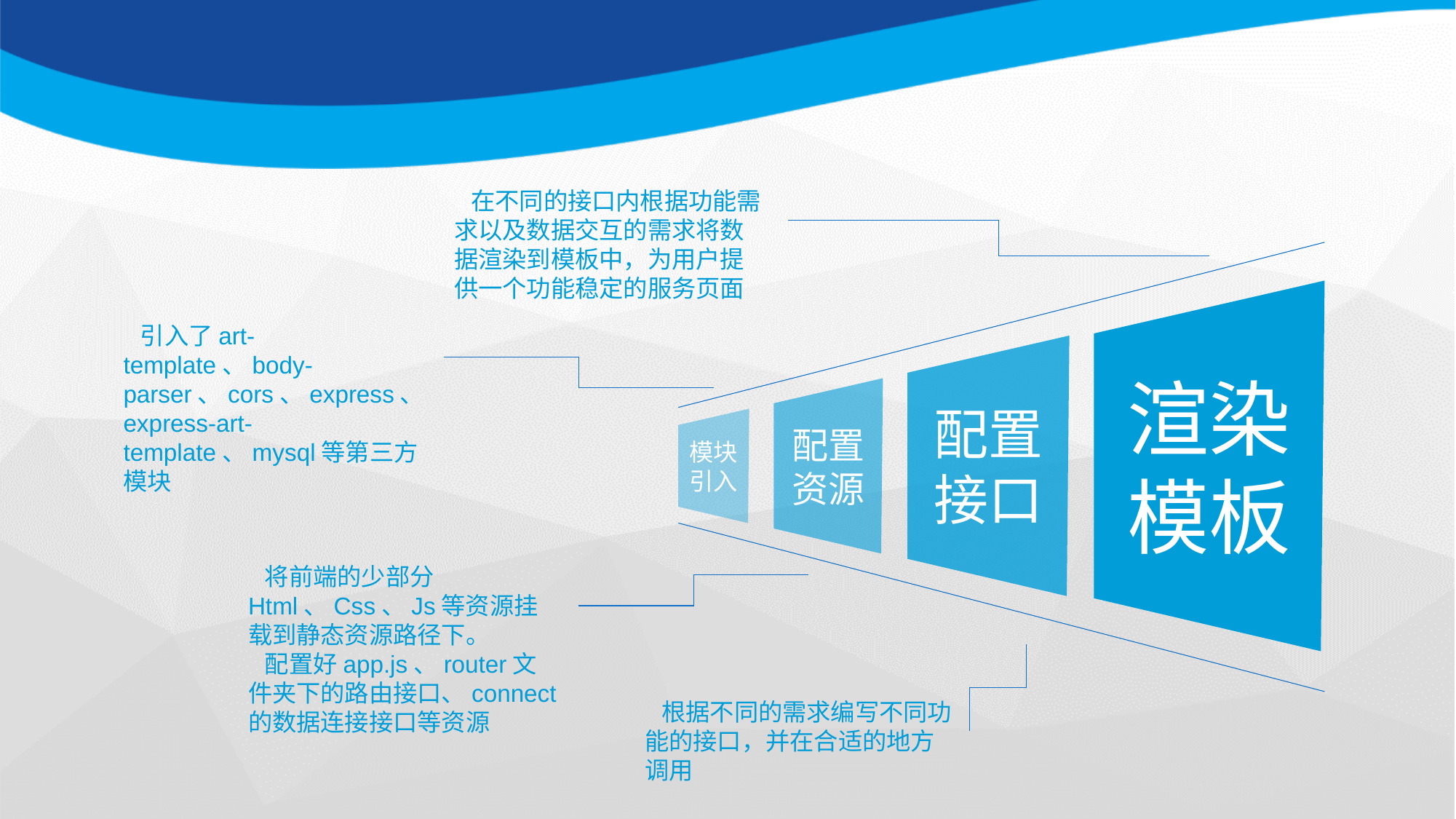

在不同的接口内根据功能需求以及数据交互的需求将数据渲染到模板中，为用户提供一个功能稳定的服务页面

渲染模板
  引入了art-template、body-parser、cors、express、express-art-template、mysql等第三方模块
配置接口
配置资源
模块引入
  将前端的少部分Html、Css、Js等资源挂载到静态资源路径下。
  配置好app.js、router文件夹下的路由接口、connect的数据连接接口等资源
  根据不同的需求编写不同功能的接口，并在合适的地方调用